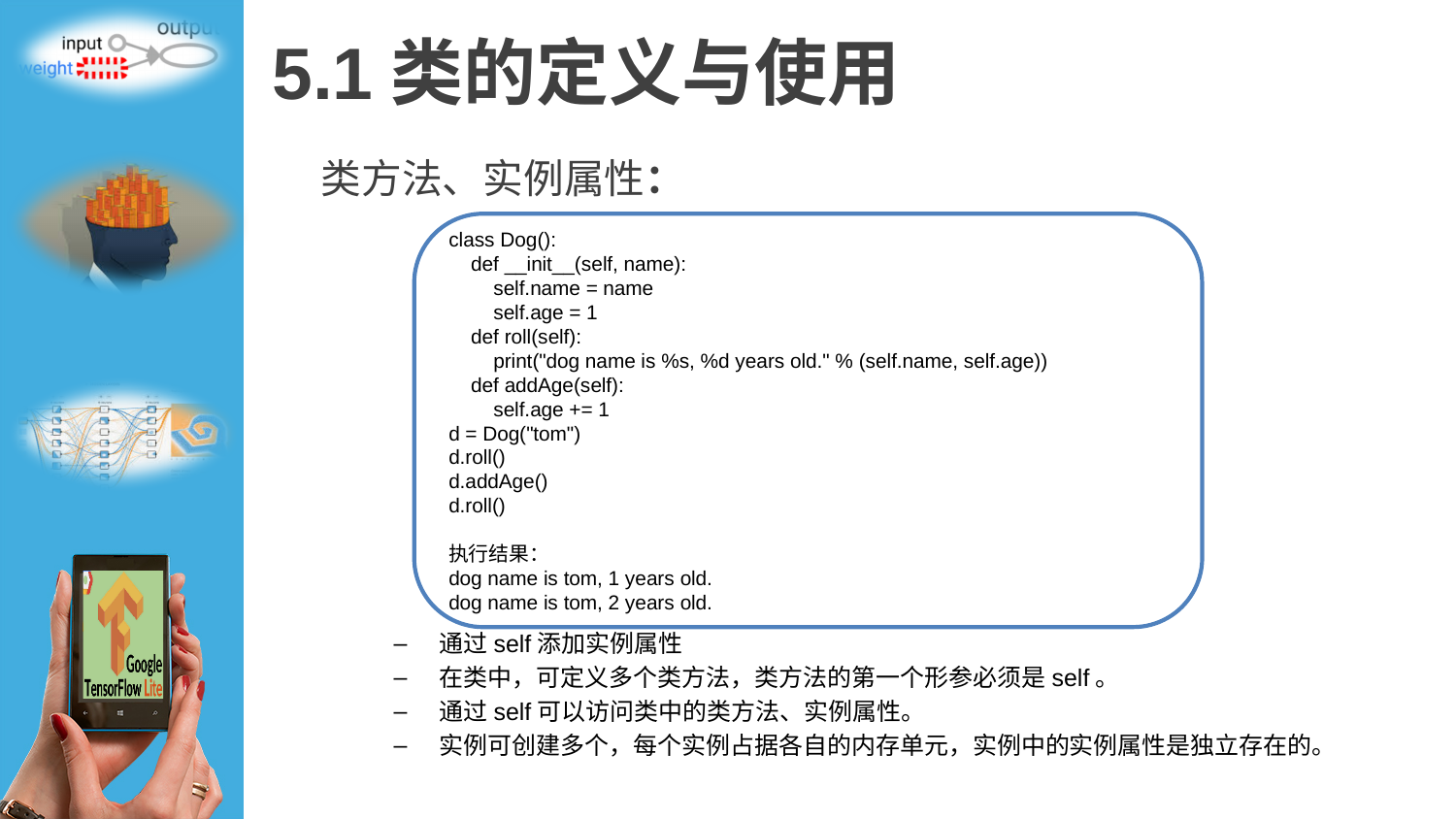

# 5.1类的定义与使用
类方法、实例属性：
class Dog():
    def __init__(self, name):
        self.name = name
        self.age = 1
    def roll(self):
        print("dog name is %s, %d years old." % (self.name, self.age))
    def addAge(self):
        self.age += 1
d = Dog("tom")
d.roll()
d.addAge()
d.roll()

执行结果：
dog name is tom, 1 years old.
dog name is tom, 2 years old.

通过self添加实例属性
在类中，可定义多个类方法，类方法的第一个形参必须是self。
通过self可以访问类中的类方法、实例属性。
实例可创建多个，每个实例占据各自的内存单元，实例中的实例属性是独立存在的。